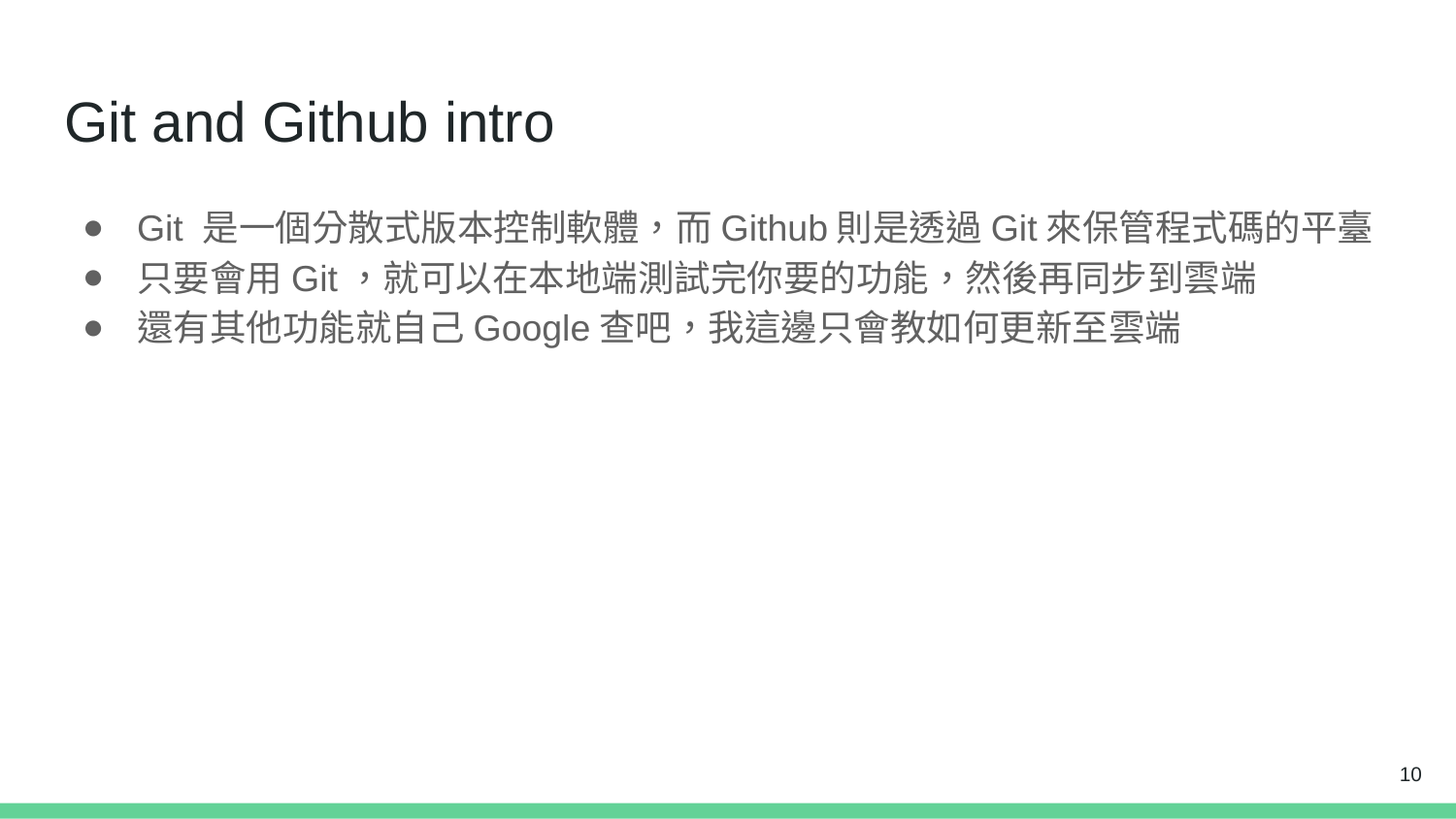

# Git and Github intro
Git 是一個分散式版本控制軟體，而Github則是透過Git來保管程式碼的平臺
只要會用Git，就可以在本地端測試完你要的功能，然後再同步到雲端
還有其他功能就自己Google查吧，我這邊只會教如何更新至雲端

10